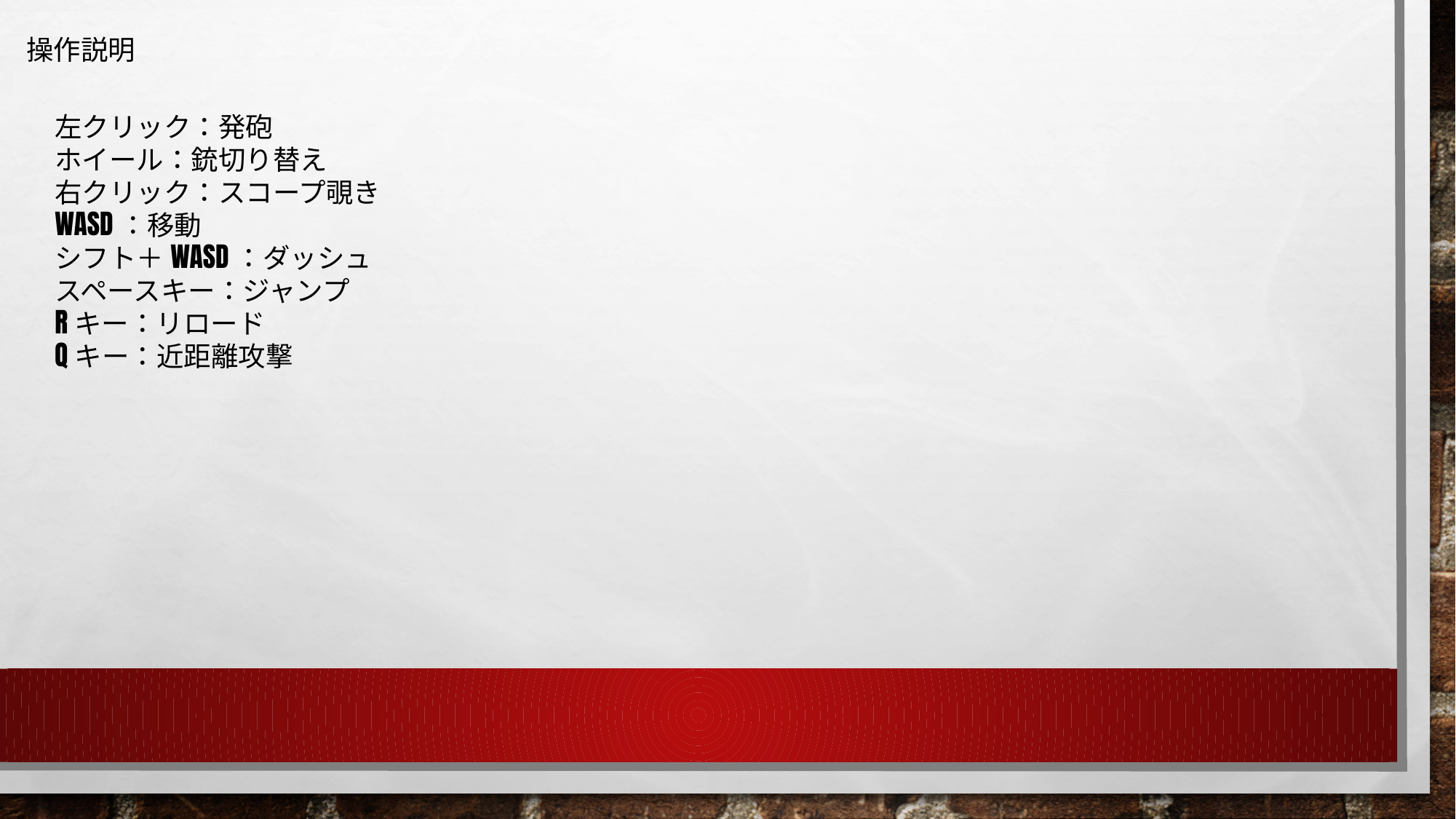

操作説明
左クリック：発砲
ホイール：銃切り替え
右クリック：スコープ覗き
WASD：移動
シフト＋WASD：ダッシュ
スペースキー：ジャンプ
Rキー：リロード
Qキー：近距離攻撃